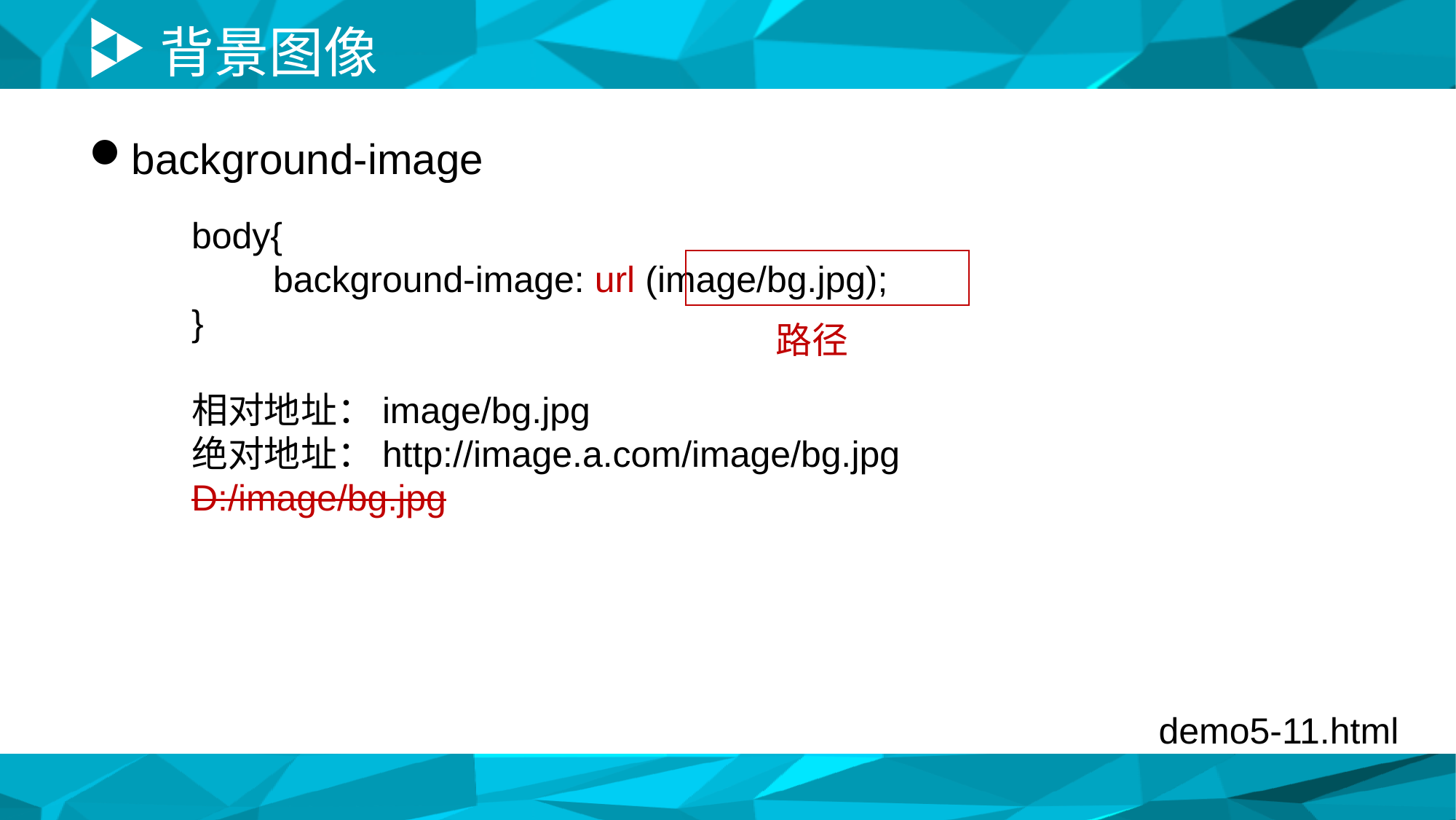

# 背景图像
background-image

body{
        background-image: url (image/bg.jpg);
}

相对地址：image/bg.jpg
绝对地址：http://image.a.com/image/bg.jpg
D:/image/bg.jpg

路径
demo5-11.html